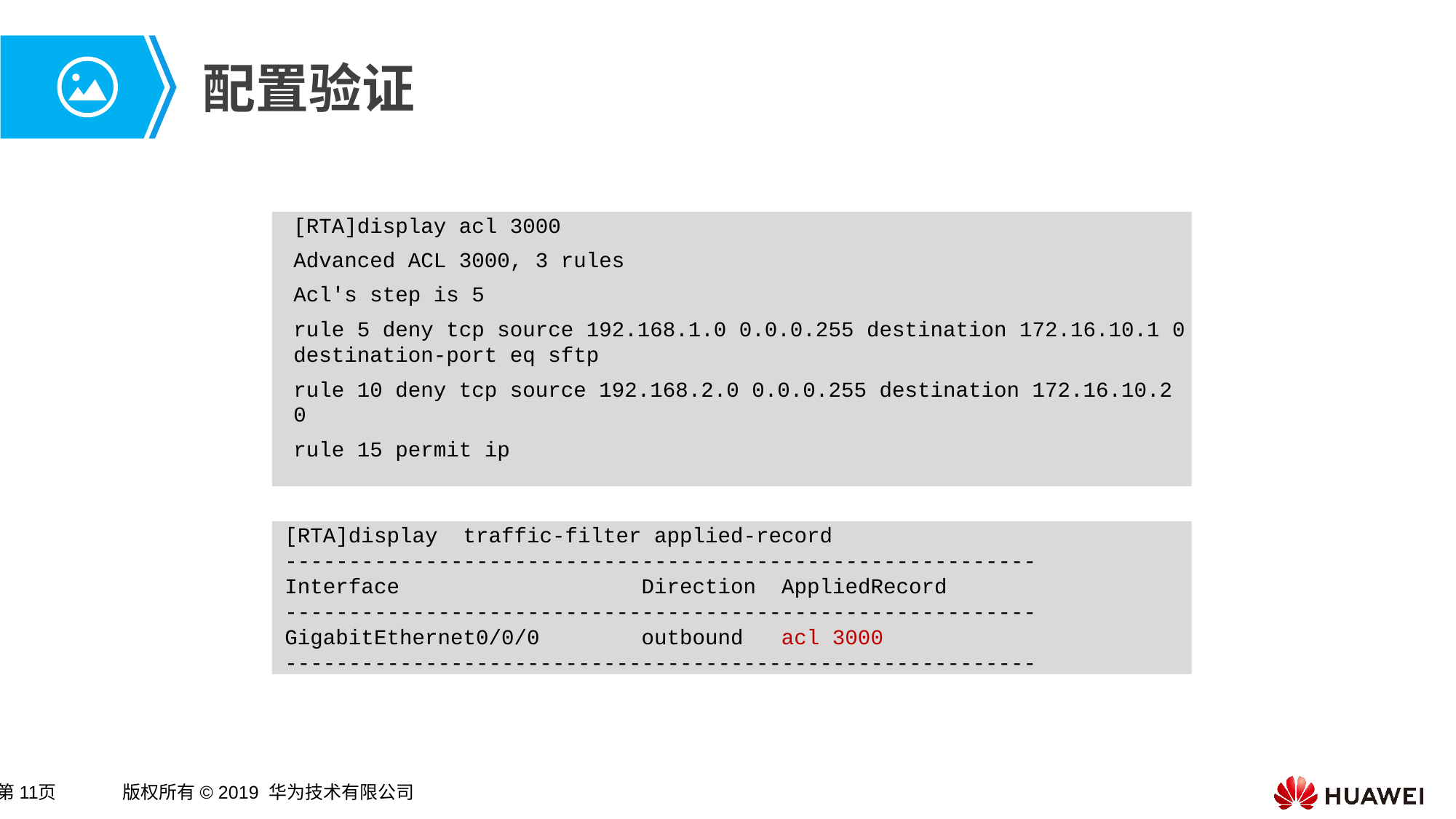

# 配置验证
[RTA]display acl 3000
Advanced ACL 3000, 3 rules
Acl's step is 5
rule 5 deny tcp source 192.168.1.0 0.0.0.255 destination 172.16.10.1 0 destination-port eq sftp
rule 10 deny tcp source 192.168.2.0 0.0.0.255 destination 172.16.10.2 0
rule 15 permit ip

 [RTA]display  traffic-filter applied-record
 -----------------------------------------------------------
 Interface                   Direction  AppliedRecord
 -----------------------------------------------------------
 GigabitEthernet0/0/0        outbound   acl 3000
 -----------------------------------------------------------